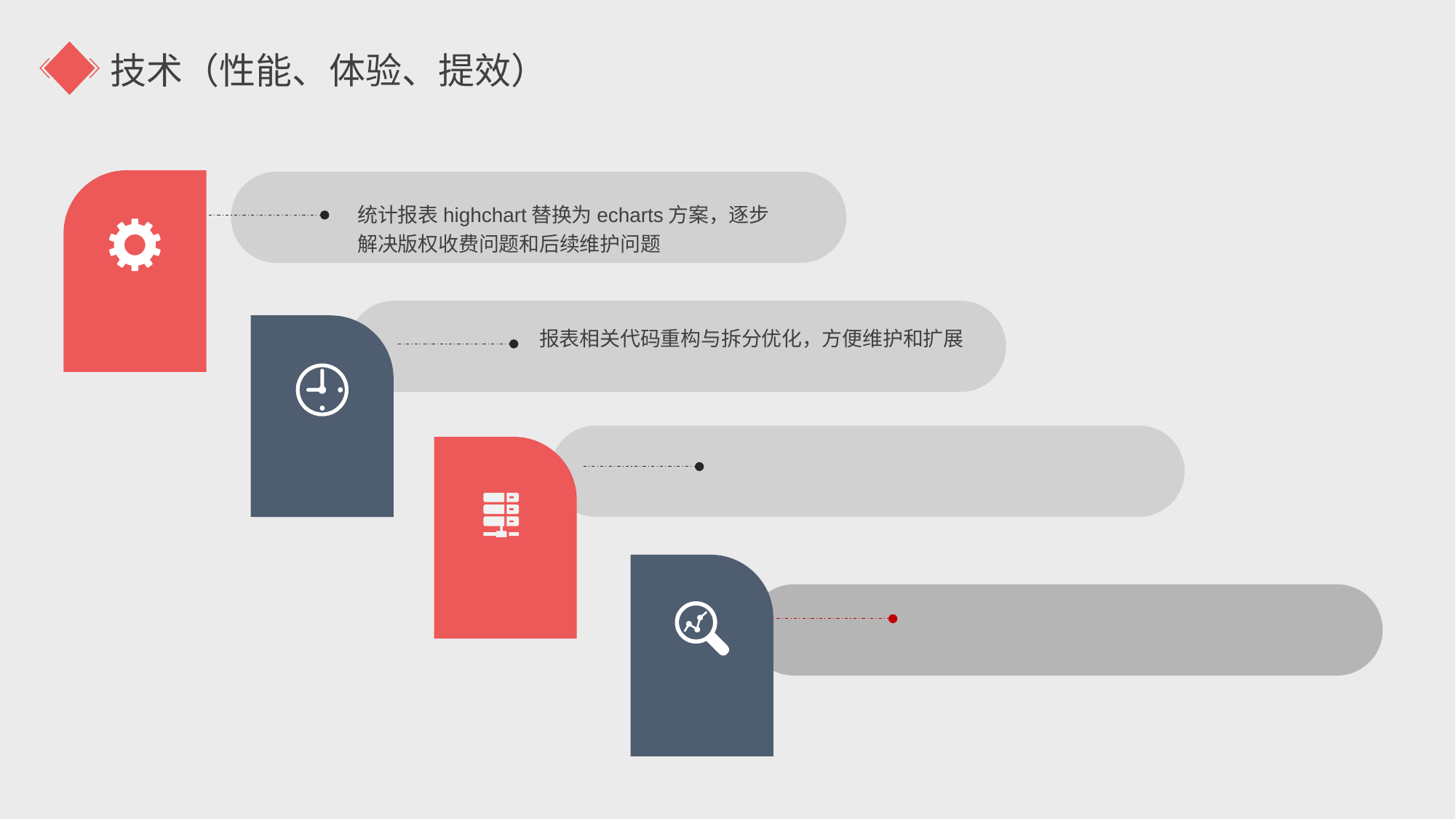

技术（性能、体验、提效）

统计报表highchart替换为echarts方案，逐步解决版权收费问题和后续维护问题

报表相关代码重构与拆分优化，方便维护和扩展